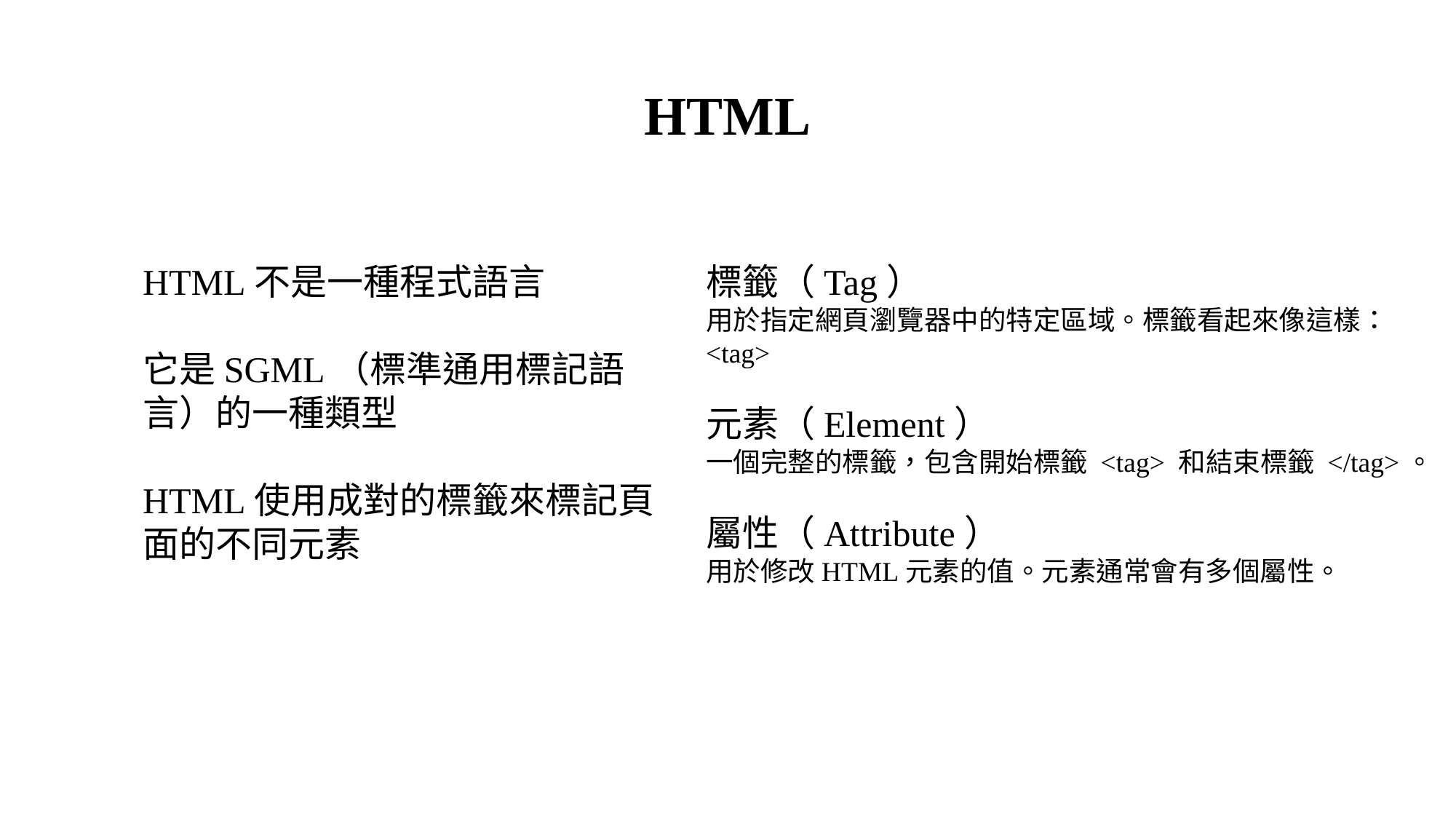

HTML
HTML不是一種程式語言

它是SGML（標準通用標記語言）的一種類型

HTML使用成對的標籤來標記頁面的不同元素
標籤（Tag）
用於指定網頁瀏覽器中的特定區域。標籤看起來像這樣：<tag>

元素（Element）
一個完整的標籤，包含開始標籤 <tag> 和結束標籤 </tag>。

屬性（Attribute）
用於修改HTML元素的值。元素通常會有多個屬性。